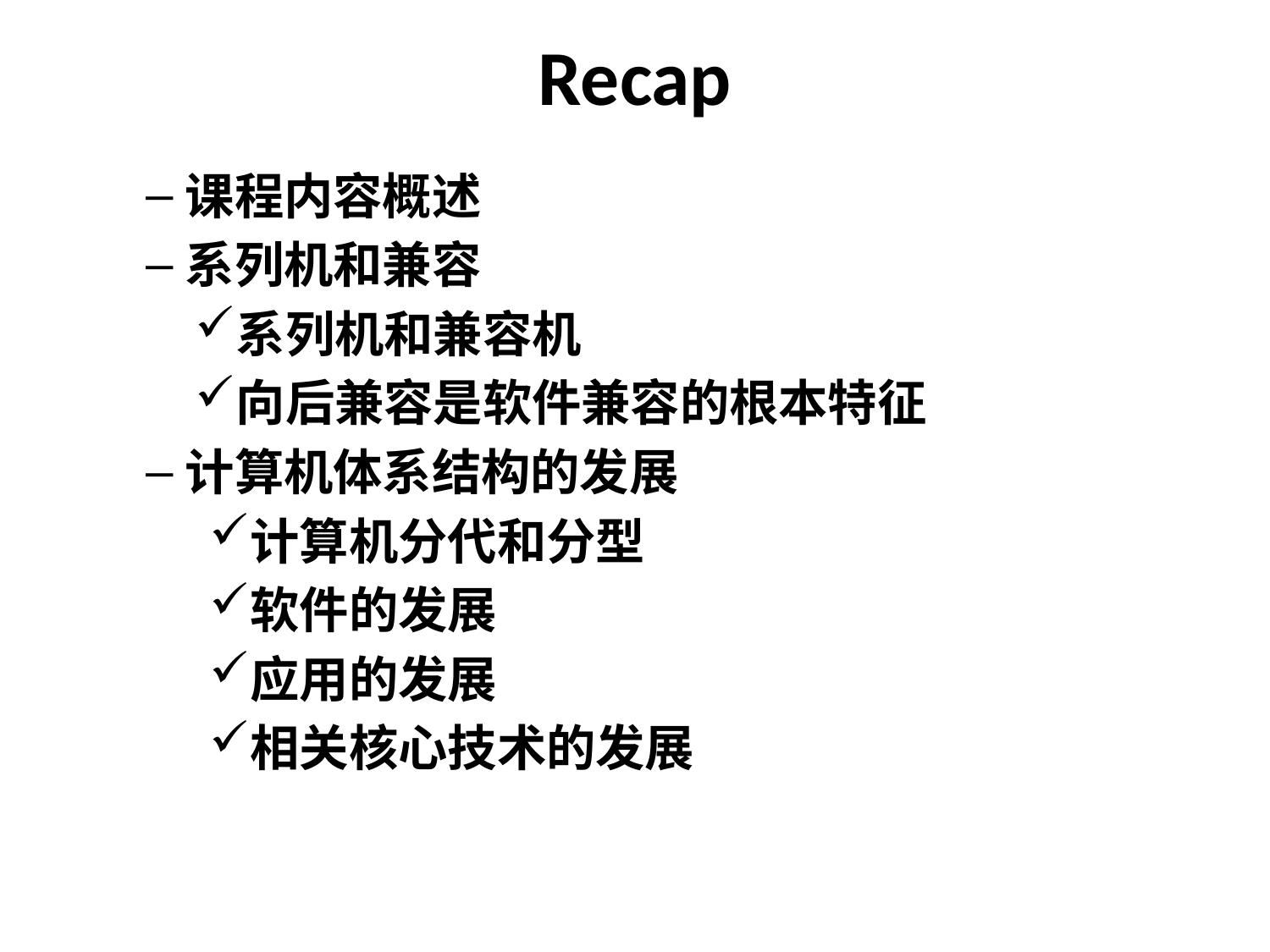

# Recap
课程内容概述
系列机和兼容
系列机和兼容机
向后兼容是软件兼容的根本特征
计算机体系结构的发展
计算机分代和分型
软件的发展
应用的发展
相关核心技术的发展